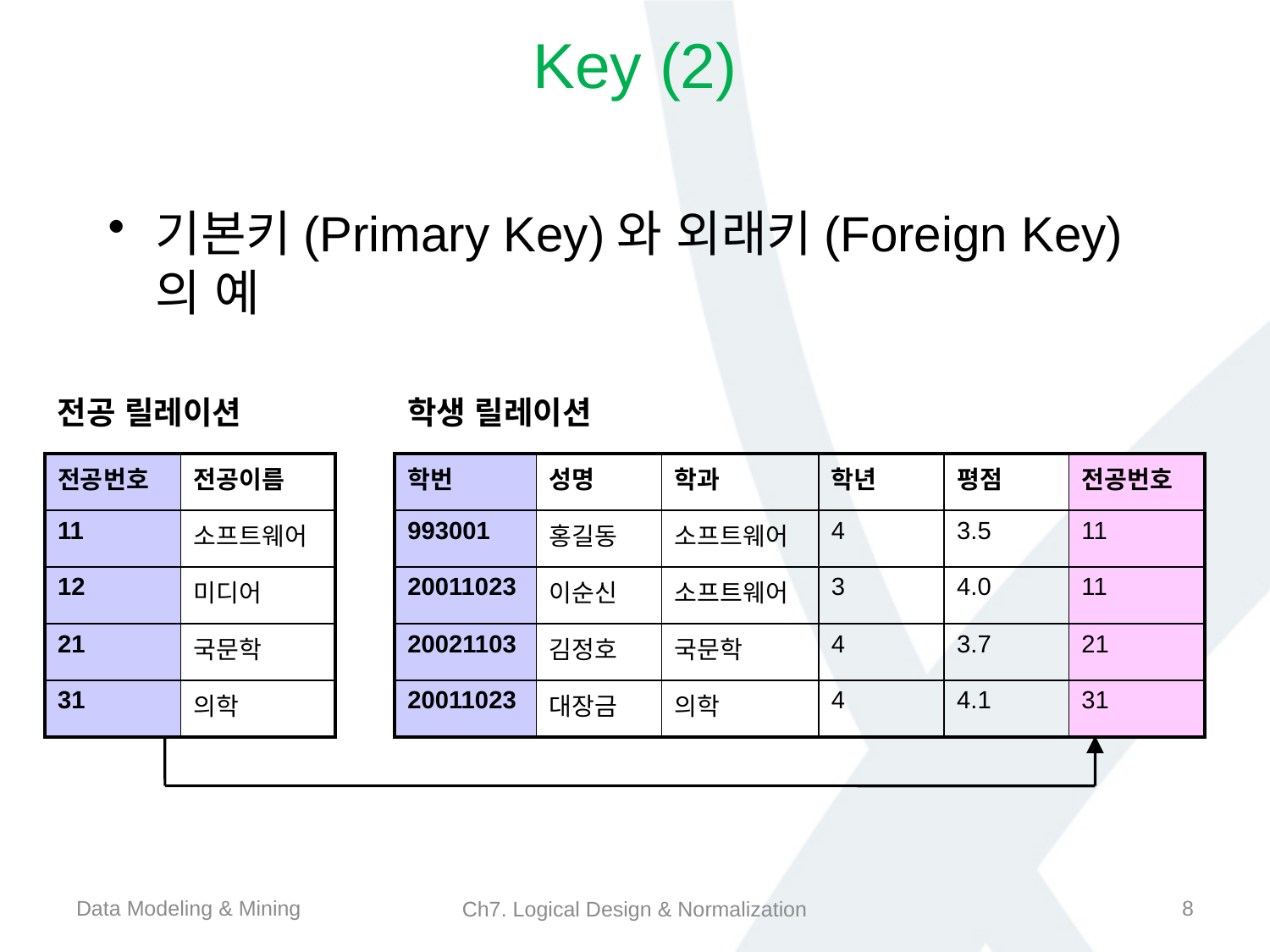

# Key (2)
기본키(Primary Key)와 외래키(Foreign Key)
의 예
전공 릴레이션
학생 릴레이션
| 전공번호 | 전공이름 |  | 학번 | 성명 | 학과 | 학년 | 평점 | 전공번호 |
| --- | --- | --- | --- | --- | --- | --- | --- | --- |
| 11 | 소프트웨어 |  | 993001 | 홍길동 | 소프트웨어 | 4 | 3.5 | 11 |
| 12 | 미디어 |  | 20011023 | 이순신 | 소프트웨어 | 3 | 4.0 | 11 |
| 21 | 국문학 |  | 20021103 | 김정호 | 국문학 | 4 | 3.7 | 21 |
| 31 | 의학 |  | 20011023 | 대장금 | 의학 | 4 | 4.1 | 31 |

Data Modeling & Mining
8
Ch7. Logical Design & Normalization